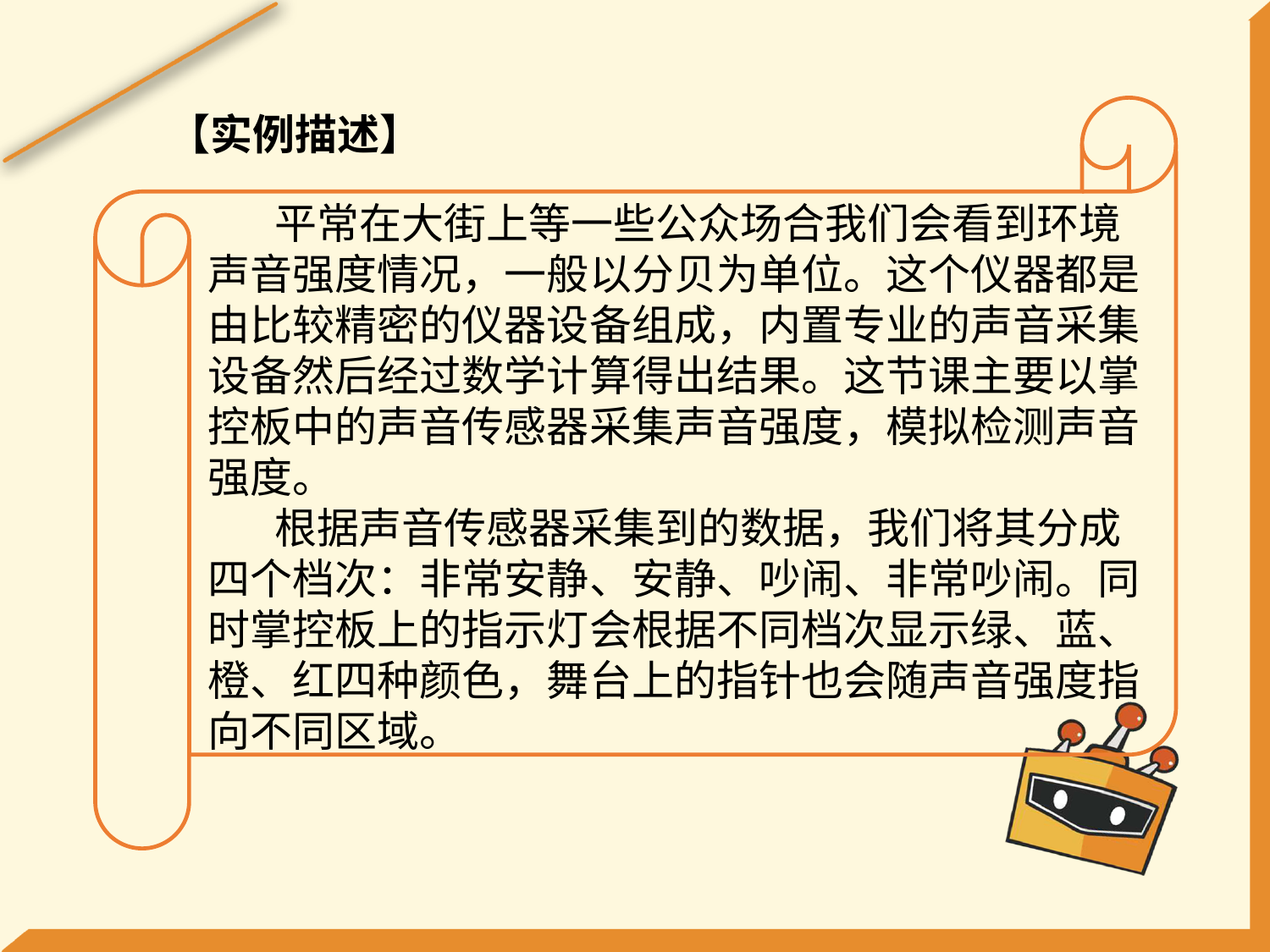

【实例描述】
  平常在大街上等一些公众场合我们会看到环境声音强度情况，一般以分贝为单位。这个仪器都是由比较精密的仪器设备组成，内置专业的声音采集设备然后经过数学计算得出结果。这节课主要以掌控板中的声音传感器采集声音强度，模拟检测声音强度。
  根据声音传感器采集到的数据，我们将其分成四个档次：非常安静、安静、吵闹、非常吵闹。同时掌控板上的指示灯会根据不同档次显示绿、蓝、橙、红四种颜色，舞台上的指针也会随声音强度指向不同区域。